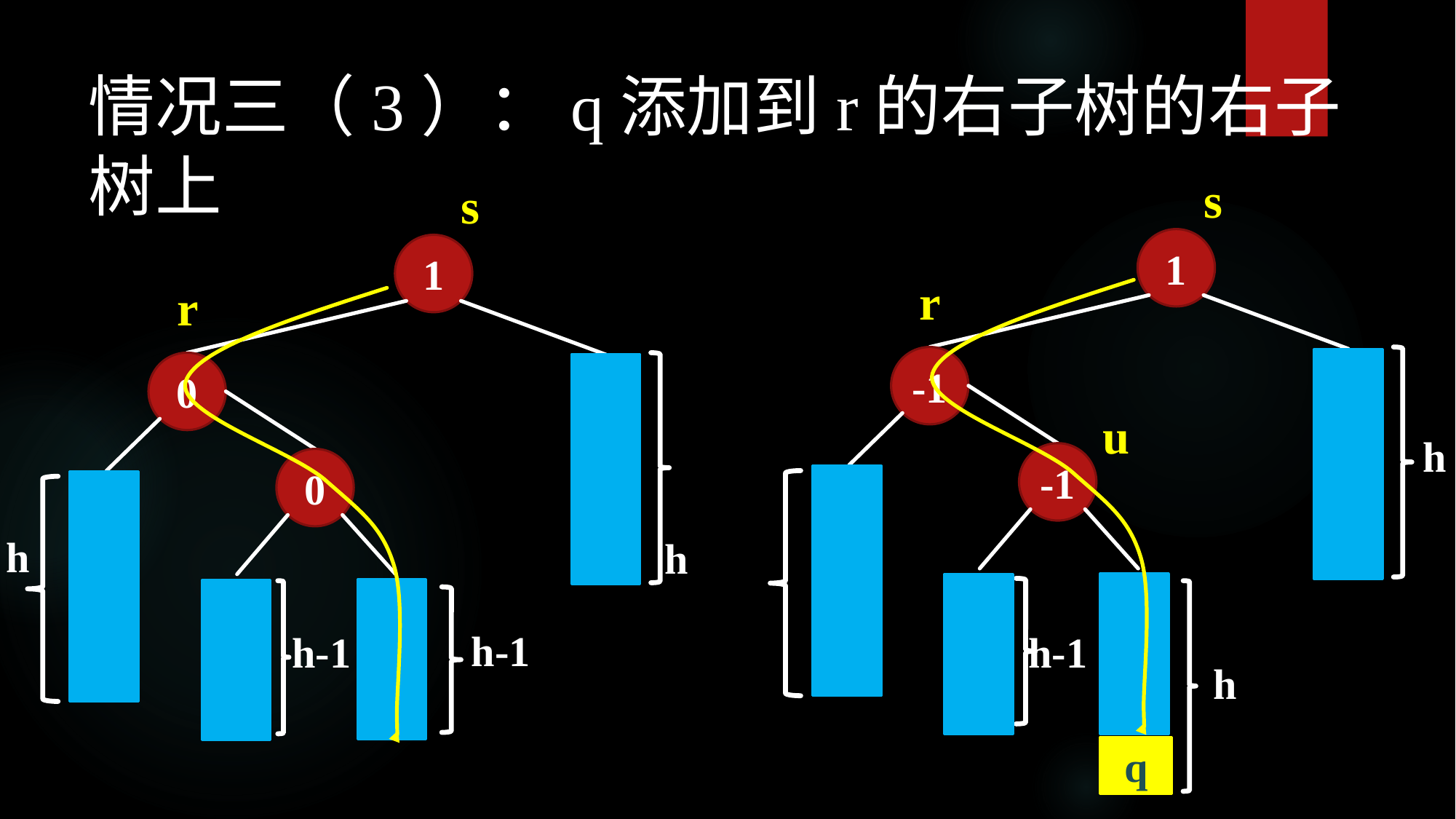

情况三（3）：q添加到r的右子树的右子树上
s
1
r
-1

h
-1

h-1
h
q

s
1
r

0

u
0

h
h

h-1
h-1